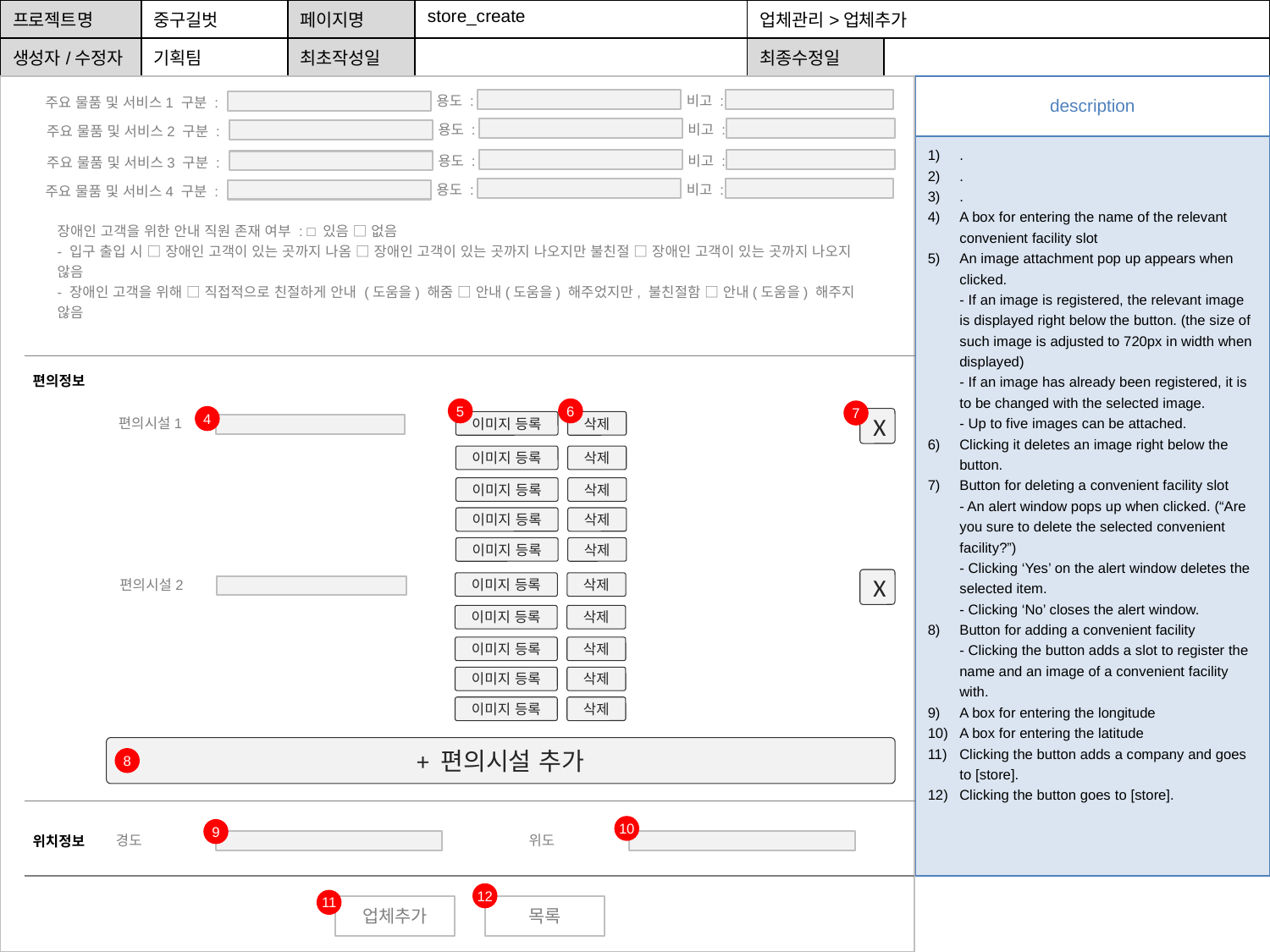

| 프로젝트명 | 중구길벗 | 페이지명 | store\_create | 업체관리>업체추가 |  |
| --- | --- | --- | --- | --- | --- |
| 생성자/수정자 | 기획팀 | 최초작성일 |  | 최종수정일 |  |
| description |
| --- |
| . . . A box for entering the name of the relevant convenient facility slot An image attachment pop up appears when clicked. - If an image is registered, the relevant image is displayed right below the button. (the size of such image is adjusted to 720px in width when displayed) - If an image has already been registered, it is to be changed with the selected image. - Up to five images can be attached. Clicking it deletes an image right below the button. Button for deleting a convenient facility slot - An alert window pops up when clicked. (“Are you sure to delete the selected convenient facility?”) - Clicking ‘Yes’ on the alert window deletes the selected item. - Clicking ‘No’ closes the alert window. Button for adding a convenient facility - Clicking the button adds a slot to register the name and an image of a convenient facility with. A box for entering the longitude A box for entering the latitude Clicking the button adds a company and goes to [store]. Clicking the button goes to [store]. |

용도 :
비고 :
주요 물품 및 서비스1 구분 :

용도 :
비고 :
주요 물품 및 서비스2 구분 :

용도 :
비고 :
주요 물품 및 서비스3 구분 :

용도 :
비고 :
주요 물품 및 서비스4 구분 :

장애인 고객을 위한 안내 직원 존재 여부 : □ 있음 □ 없음
- 입구 출입 시 □ 장애인 고객이 있는 곳까지 나옴 □ 장애인 고객이 있는 곳까지 나오지만 불친절 □ 장애인 고객이 있는 곳까지 나오지 않음
- 장애인 고객을 위해 □ 직접적으로 친절하게 안내 (도움을) 해줌 □ 안내(도움을) 해주었지만, 불친절함 □ 안내(도움을) 해주지 않음
편의정보
6
5
7
4
편의시설1
X
이미지 등록
삭제

이미지 등록
삭제
이미지 등록
삭제
이미지 등록
삭제
이미지 등록
삭제
편의시설2
X
이미지 등록
삭제

이미지 등록
삭제
이미지 등록
삭제
이미지 등록
삭제
이미지 등록
삭제
+ 편의시설 추가
8
10
9
경도
위도
위치정보

12
11
업체추가
목록